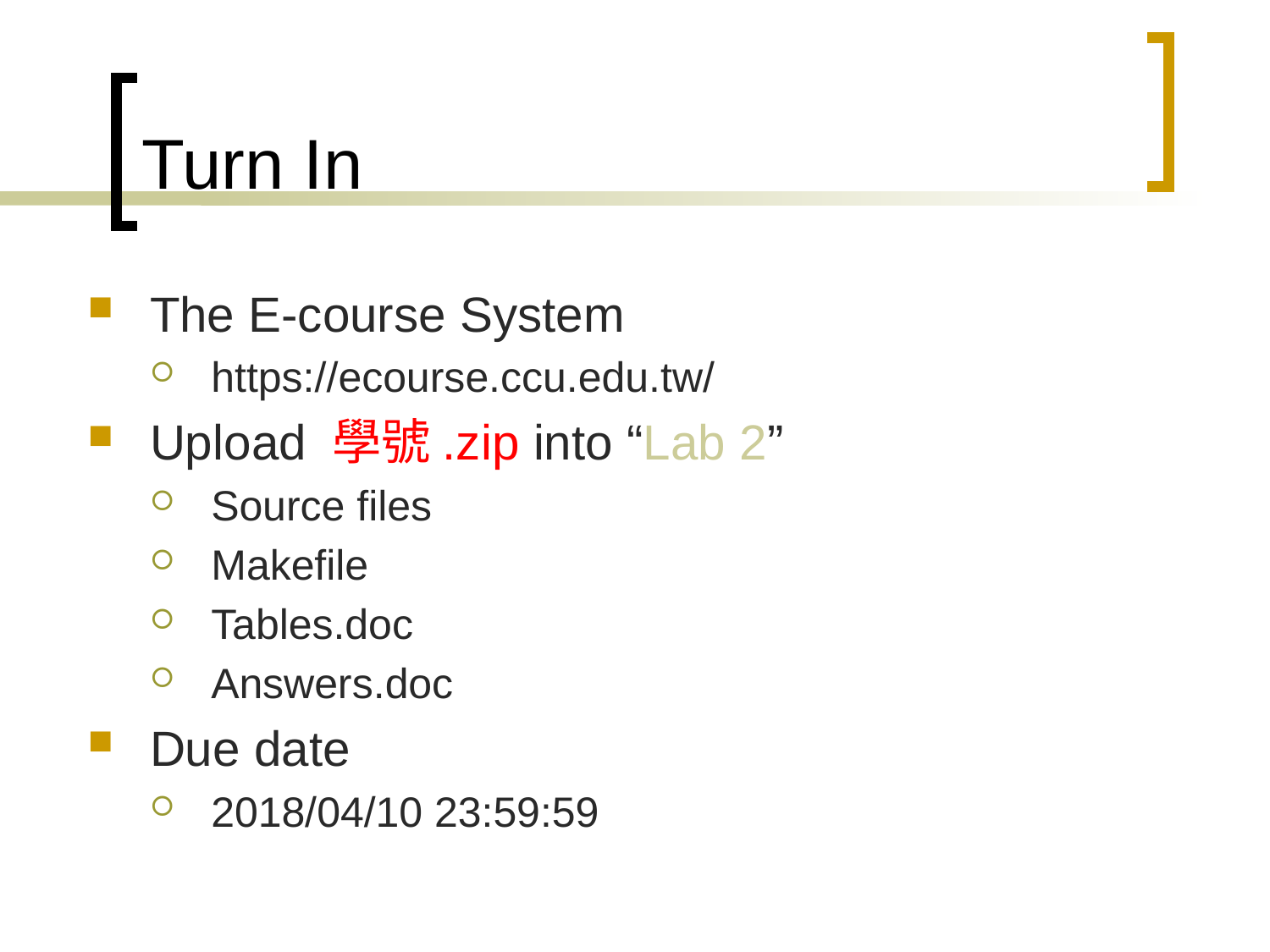

# Turn In
The E-course System
https://ecourse.ccu.edu.tw/
Upload 學號.zip into “Lab 2”
Source files
Makefile
Tables.doc
Answers.doc
Due date
2018/04/10 23:59:59